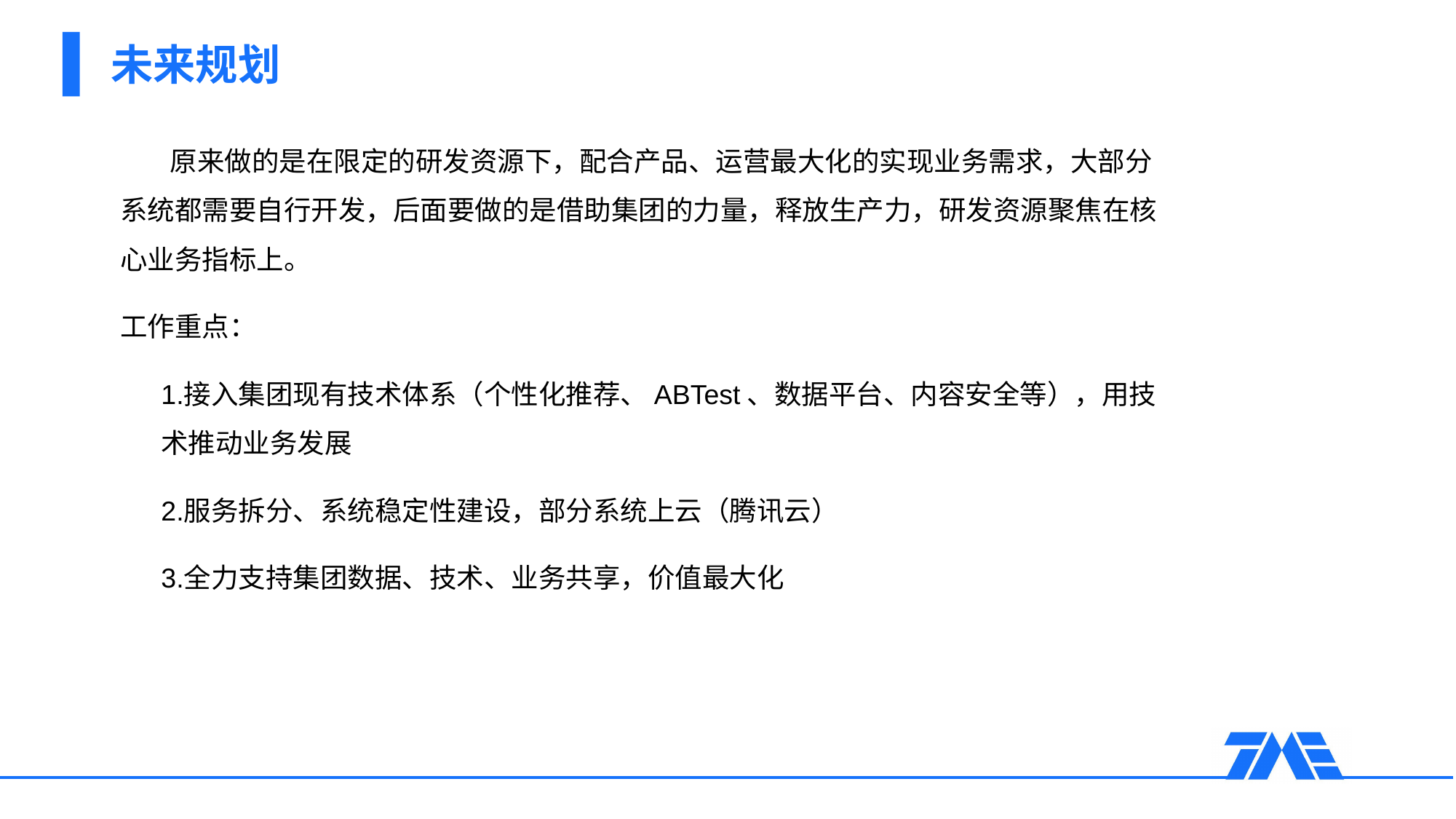

# 未来规划
       原来做的是在限定的研发资源下，配合产品、运营最大化的实现业务需求，大部分系统都需要自行开发，后面要做的是借助集团的力量，释放生产力，研发资源聚焦在核心业务指标上。
工作重点：
接入集团现有技术体系（个性化推荐、ABTest、数据平台、内容安全等），用技术推动业务发展
服务拆分、系统稳定性建设，部分系统上云（腾讯云）
全力支持集团数据、技术、业务共享，价值最大化